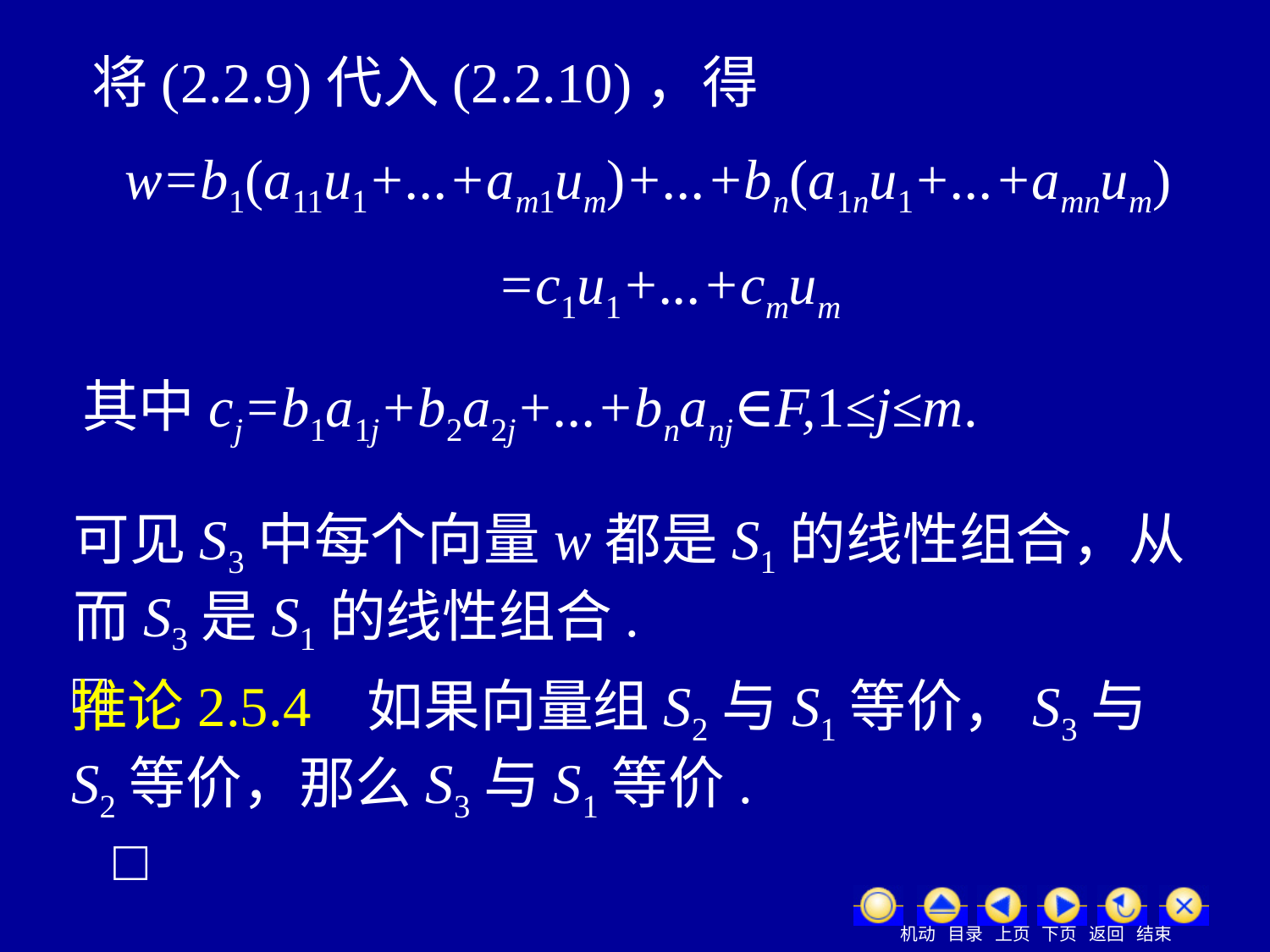

将(2.2.9)代入(2.2.10)，得
w=b1(a11u1+...+am1um)+...+bn(a1nu1+...+amnum)
   =c1u1+...+cmum
其中cj=b1a1j+b2a2j+...+bnanj∈F,1≤j≤m.
可见S3中每个向量w都是S1的线性组合，从而S3是S1的线性组合.                                      □
推论2.5.4   如果向量组S2与S1等价，S3与S2等价，那么S3与S1等价.                                  □